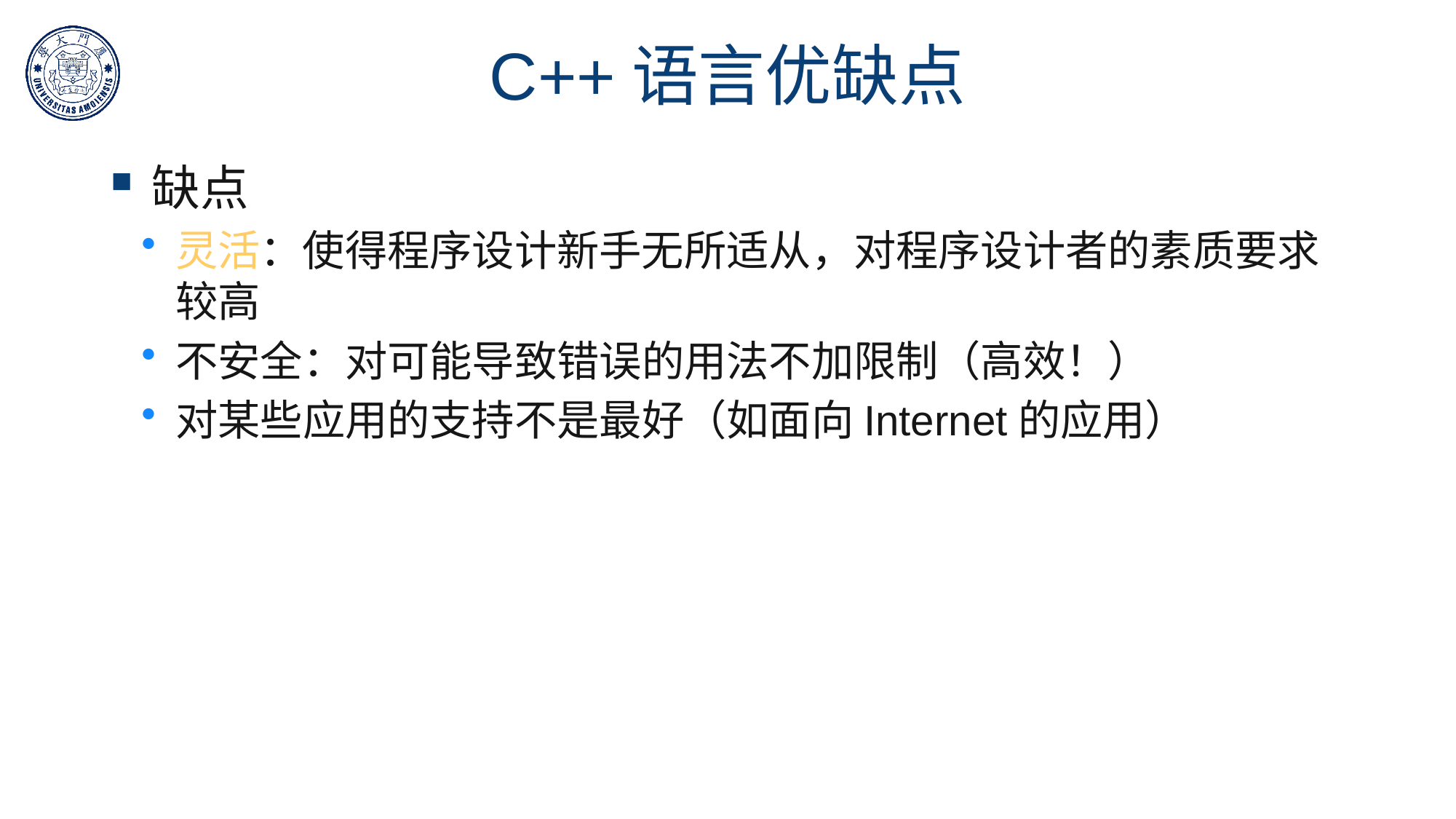

# C++语言优缺点
缺点
灵活：使得程序设计新手无所适从，对程序设计者的素质要求较高
不安全：对可能导致错误的用法不加限制（高效！）
对某些应用的支持不是最好（如面向Internet的应用）
52